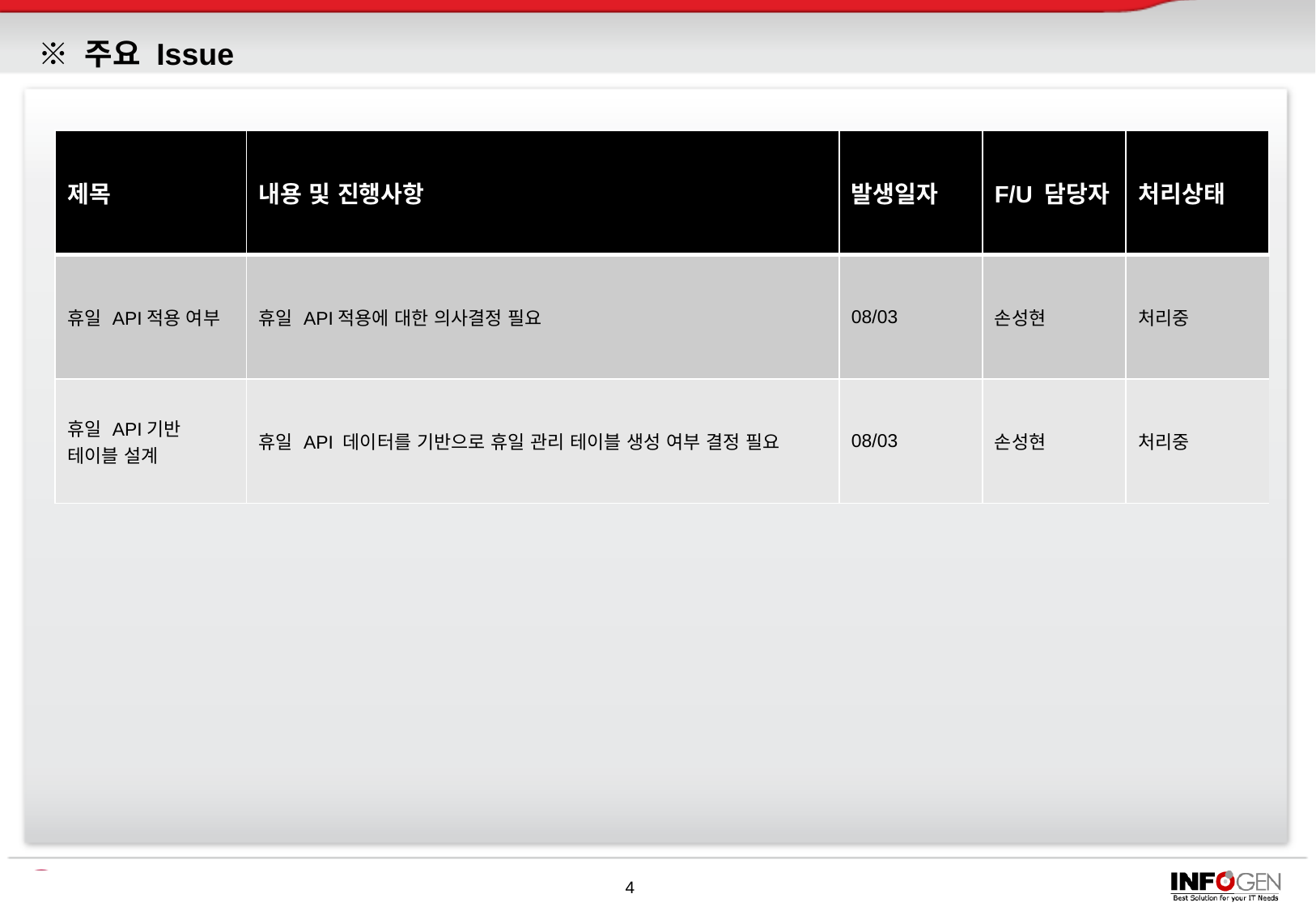

# ※ 주요 Issue
| 제목 | 내용 및 진행사항 | 발생일자 | F/U 담당자 | 처리상태 |
| --- | --- | --- | --- | --- |
| 휴일 API적용 여부 | 휴일 API적용에 대한 의사결정 필요 | 08/03 | 손성현 | 처리중 |
| 휴일 API기반 테이블 설계 | 휴일 API 데이터를 기반으로 휴일 관리 테이블 생성 여부 결정 필요 | 08/03 | 손성현 | 처리중 |